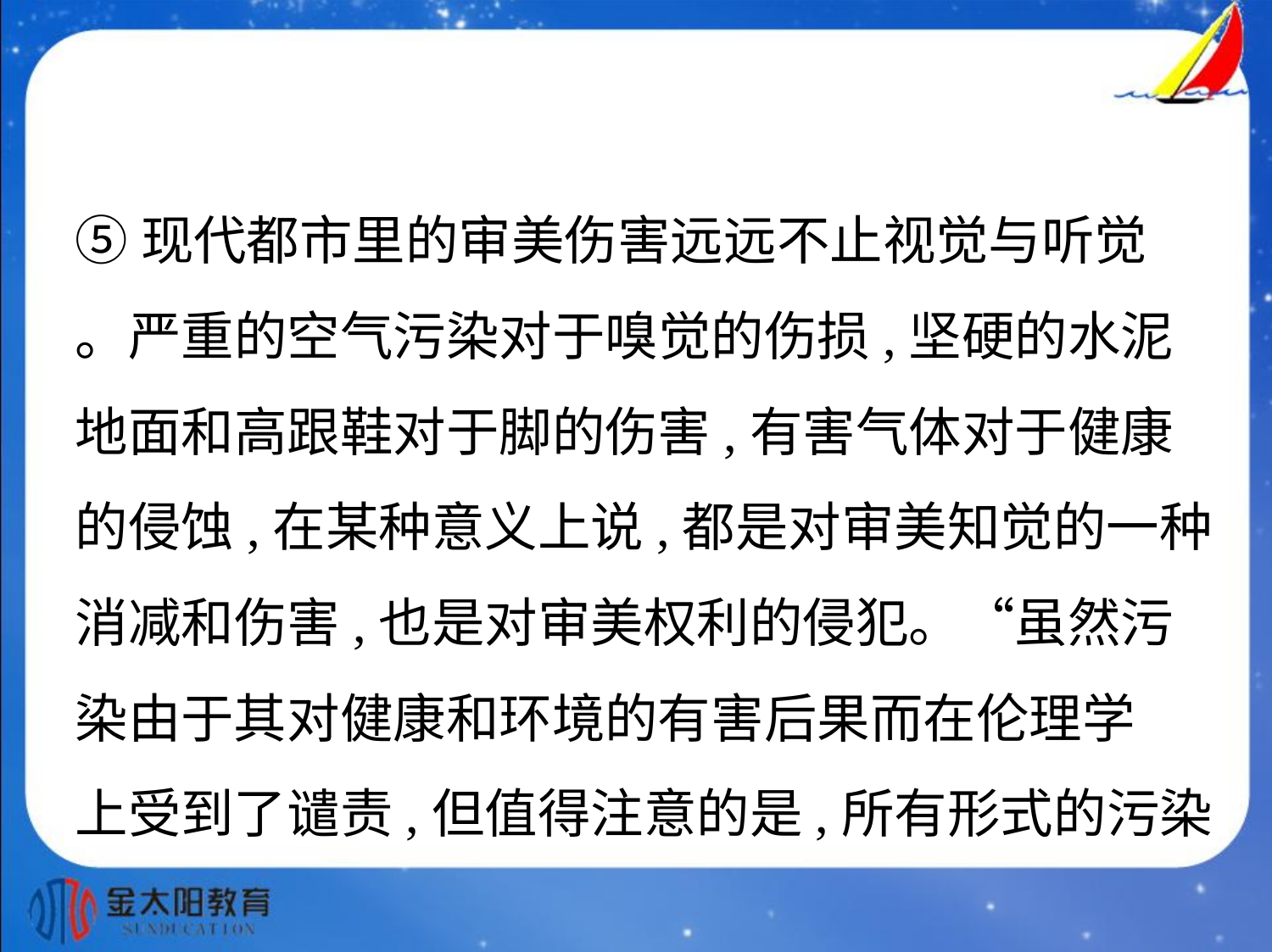

⑤现代都市里的审美伤害远远不止视觉与听觉
。严重的空气污染对于嗅觉的伤损,坚硬的水泥
地面和高跟鞋对于脚的伤害,有害气体对于健康
的侵蚀,在某种意义上说,都是对审美知觉的一种
消减和伤害,也是对审美权利的侵犯。“虽然污
染由于其对健康和环境的有害后果而在伦理学
上受到了谴责,但值得注意的是,所有形式的污染